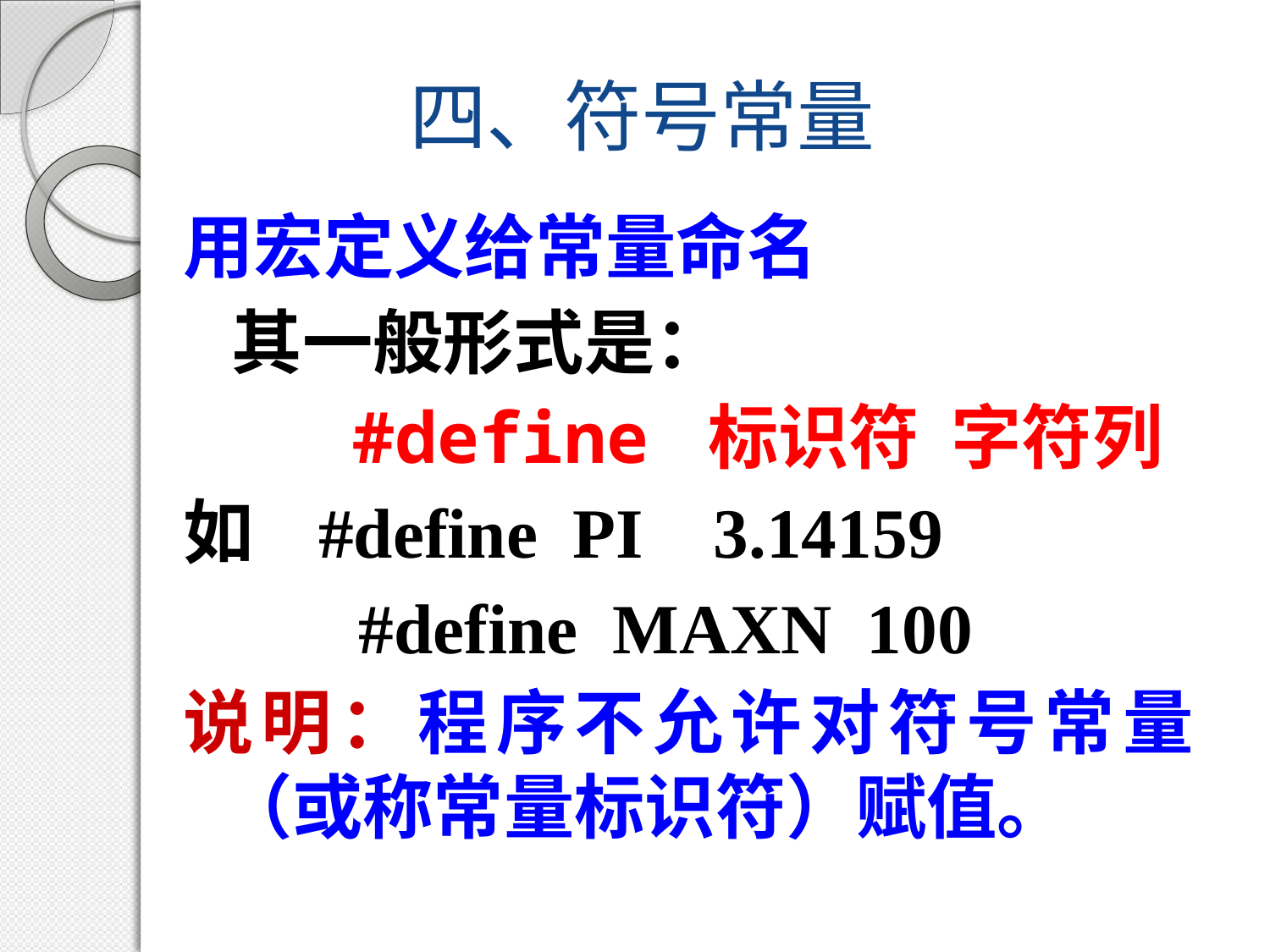

# 四、符号常量
用宏定义给常量命名
  其一般形式是：
    #define 标识符  字符列
如   #define  PI    3.14159
          #define  MAXN  100
说明：程序不允许对符号常量（或称常量标识符）赋值。
58